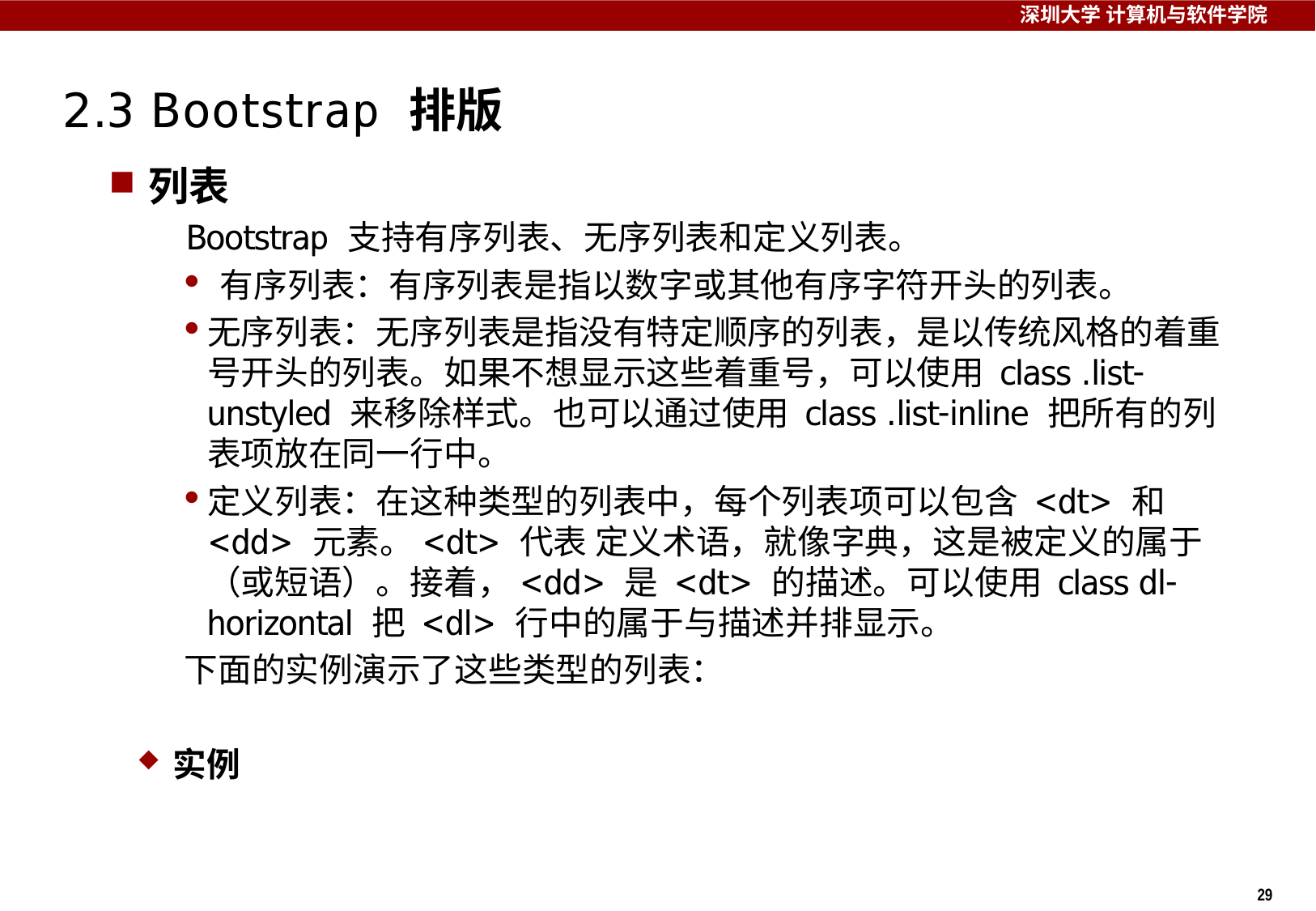

# 2.3 Bootstrap 排版
列表
       Bootstrap 支持有序列表、无序列表和定义列表。
 有序列表：有序列表是指以数字或其他有序字符开头的列表。
无序列表：无序列表是指没有特定顺序的列表，是以传统风格的着重号开头的列表。如果不想显示这些着重号，可以使用 class .list-unstyled 来移除样式。也可以通过使用 class .list-inline 把所有的列表项放在同一行中。
定义列表：在这种类型的列表中，每个列表项可以包含 <dt> 和 <dd> 元素。<dt> 代表 定义术语，就像字典，这是被定义的属于（或短语）。接着，<dd> 是 <dt> 的描述。可以使用 class dl-horizontal 把 <dl> 行中的属于与描述并排显示。
下面的实例演示了这些类型的列表：

实例